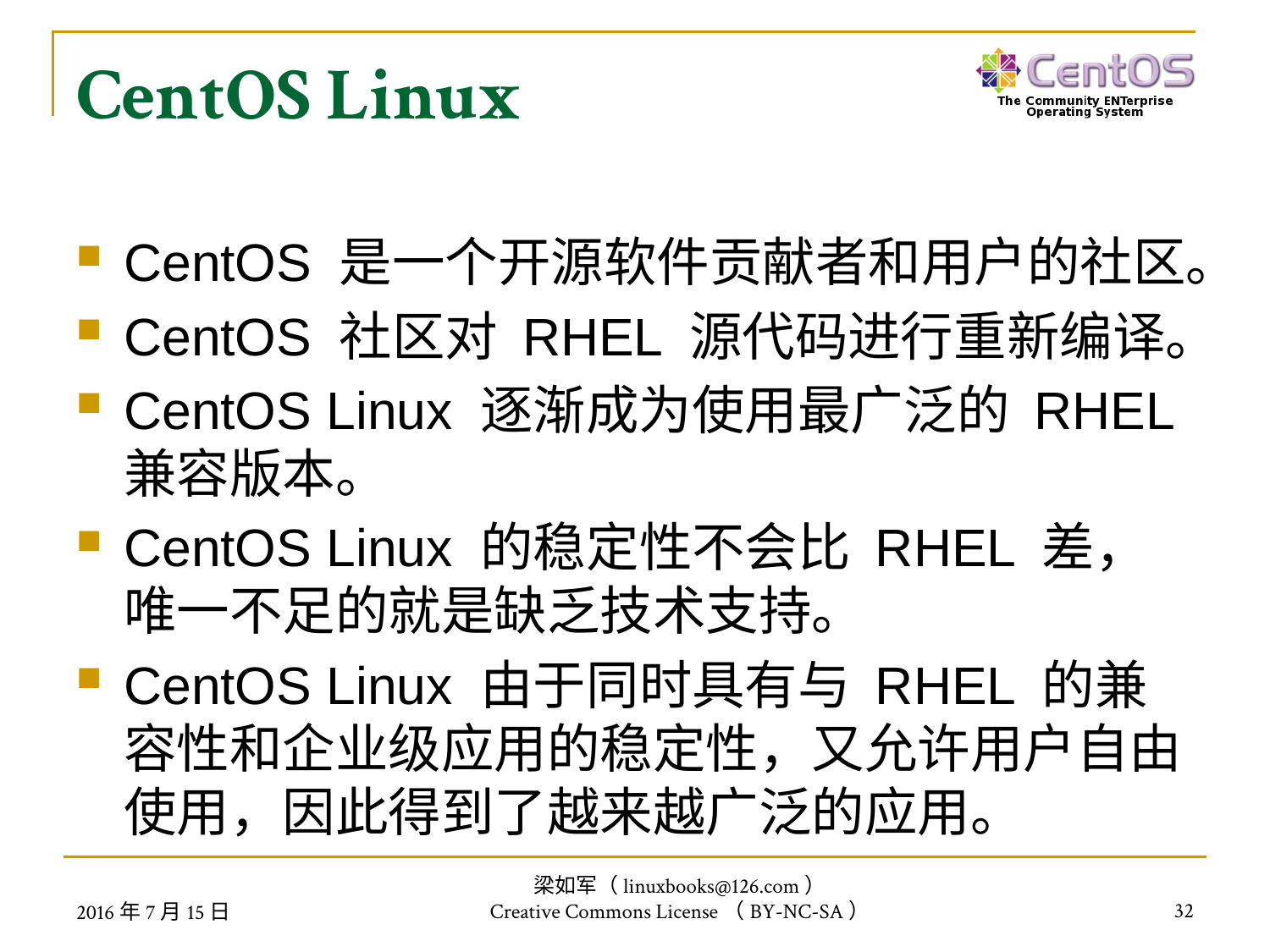

# CentOS Linux
CentOS 是一个开源软件贡献者和用户的社区。
CentOS 社区对 RHEL 源代码进行重新编译。
CentOS Linux 逐渐成为使用最广泛的 RHEL 兼容版本。
CentOS Linux 的稳定性不会比 RHEL 差，唯一不足的就是缺乏技术支持。
CentOS Linux 由于同时具有与 RHEL 的兼容性和企业级应用的稳定性，又允许用户自由使用，因此得到了越来越广泛的应用。
梁如军（linuxbooks@126.com）
Creative Commons License（BY-NC-SA）
2016年7月15日
32